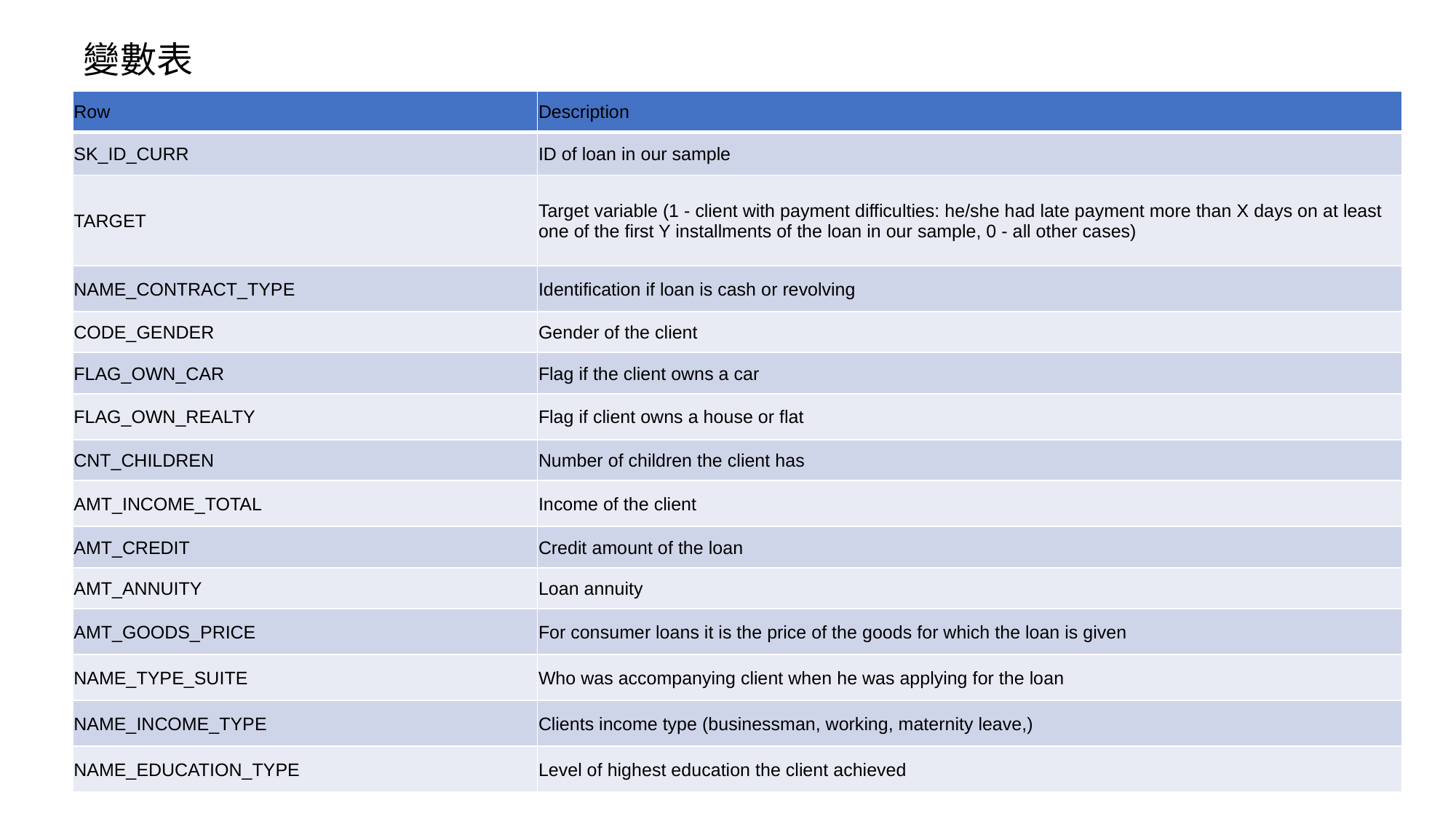

# 變數表
| Row | Description |
| --- | --- |
| SK\_ID\_CURR | ID of loan in our sample |
| TARGET | Target variable (1 - client with payment difficulties: he/she had late payment more than X days on at least one of the first Y installments of the loan in our sample, 0 - all other cases) |
| NAME\_CONTRACT\_TYPE | Identification if loan is cash or revolving |
| CODE\_GENDER | Gender of the client |
| FLAG\_OWN\_CAR | Flag if the client owns a car |
| FLAG\_OWN\_REALTY | Flag if client owns a house or flat |
| CNT\_CHILDREN | Number of children the client has |
| AMT\_INCOME\_TOTAL | Income of the client |
| AMT\_CREDIT | Credit amount of the loan |
| AMT\_ANNUITY | Loan annuity |
| AMT\_GOODS\_PRICE | For consumer loans it is the price of the goods for which the loan is given |
| NAME\_TYPE\_SUITE | Who was accompanying client when he was applying for the loan |
| NAME\_INCOME\_TYPE | Clients income type (businessman, working, maternity leave,) |
| NAME\_EDUCATION\_TYPE | Level of highest education the client achieved |